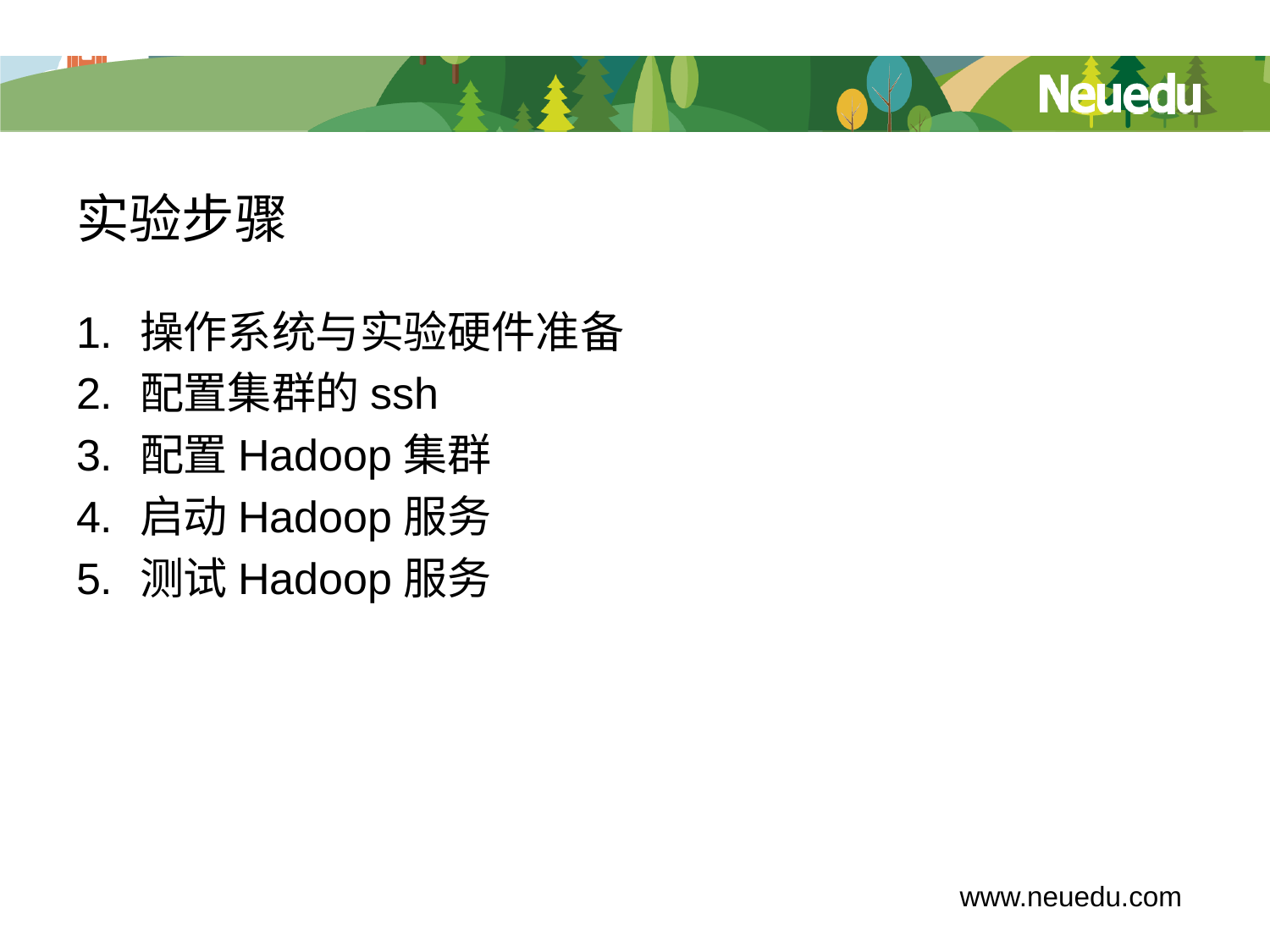

# 实验步骤
操作系统与实验硬件准备
配置集群的ssh
配置Hadoop集群
启动Hadoop服务
测试Hadoop服务